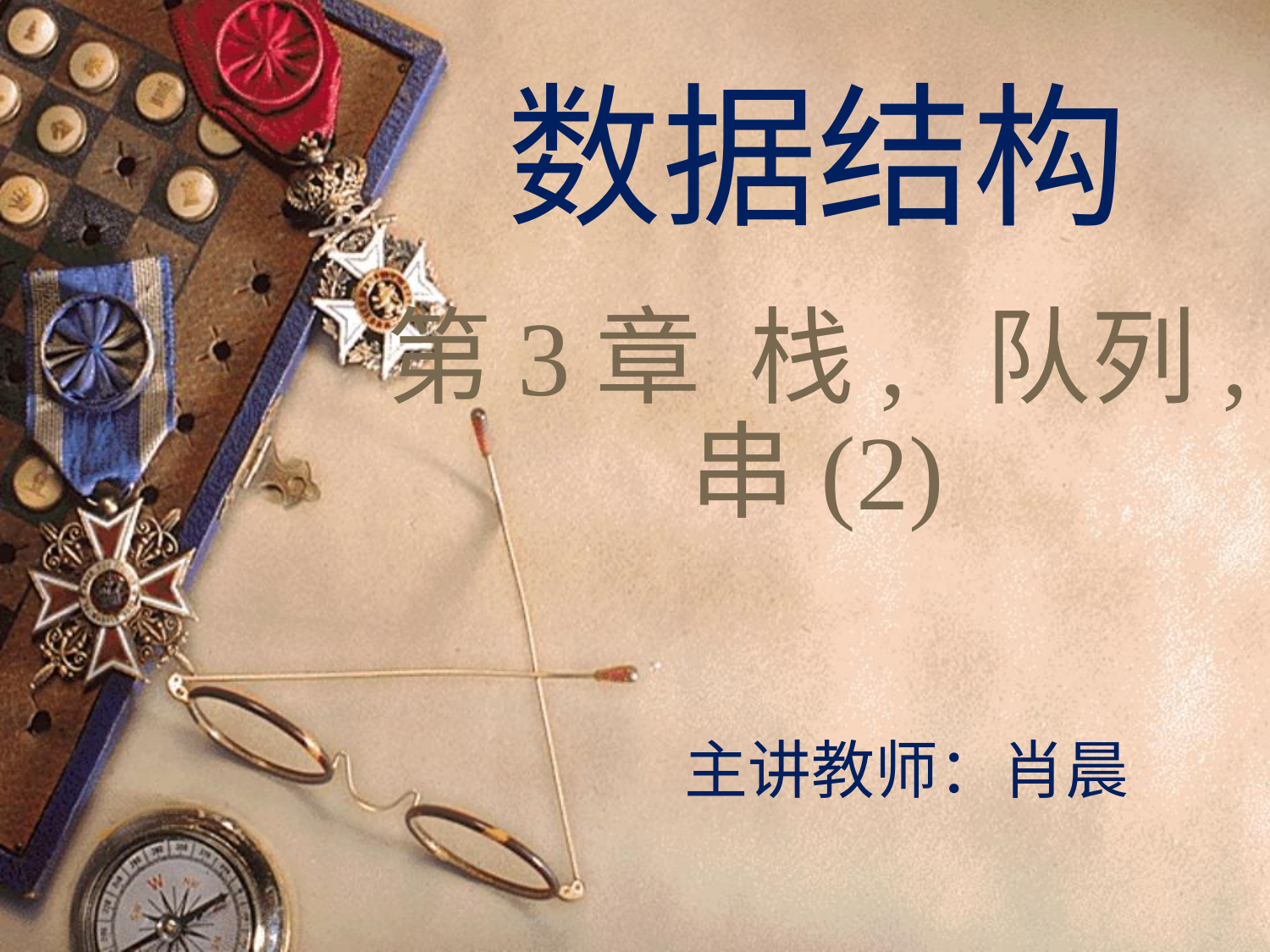

# 数据结构 第3章  栈,  队列, 串(2)

主讲教师：肖晨